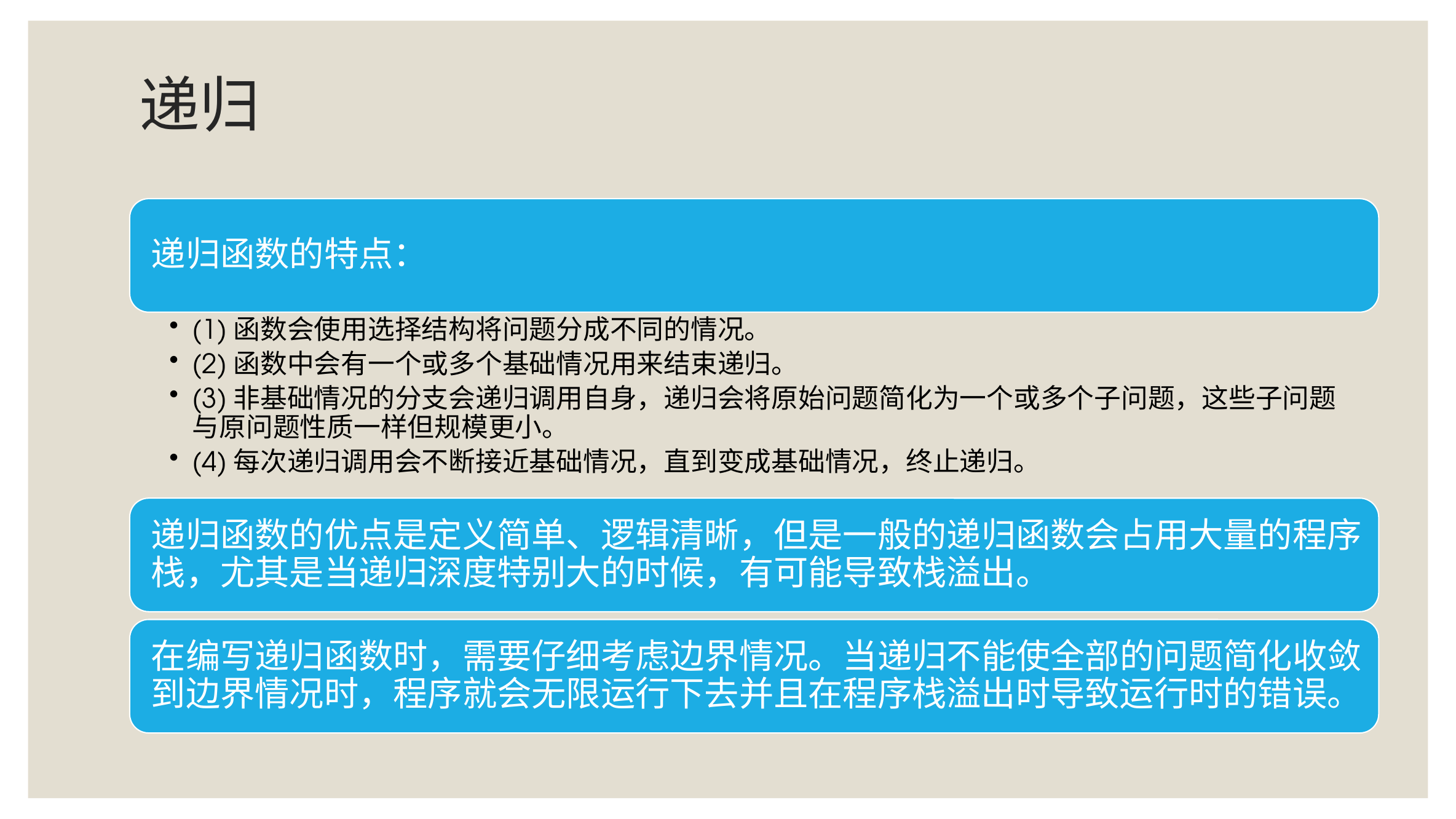

# 递归
递归函数的特点：
(1)函数会使用选择结构将问题分成不同的情况。
(2)函数中会有一个或多个基础情况用来结束递归。
(3)非基础情况的分支会递归调用自身，递归会将原始问题简化为一个或多个子问题，这些子问题与原问题性质一样但规模更小。
(4)每次递归调用会不断接近基础情况，直到变成基础情况，终止递归。
递归函数的优点是定义简单、逻辑清晰，但是一般的递归函数会占用大量的程序栈，尤其是当递归深度特别大的时候，有可能导致栈溢出。
在编写递归函数时，需要仔细考虑边界情况。当递归不能使全部的问题简化收敛到边界情况时，程序就会无限运行下去并且在程序栈溢出时导致运行时的错误。